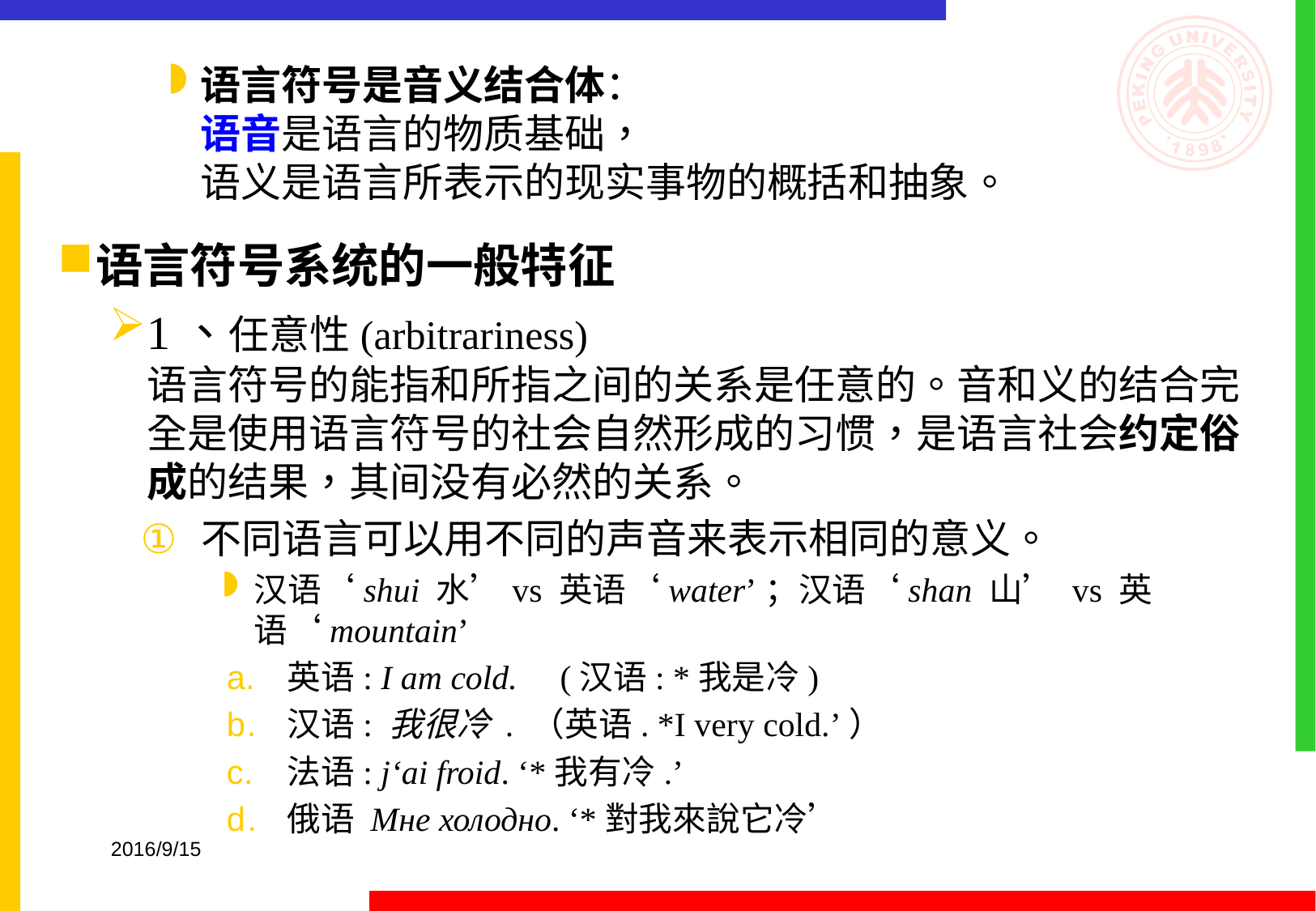

语言符号是音义结合体：
语音是语言的物质基础，
语义是语言所表示的现实事物的概括和抽象。
语言符号系统的一般特征
1、任意性(arbitrariness)
语言符号的能指和所指之间的关系是任意的。音和义的结合完全是使用语言符号的社会自然形成的习惯，是语言社会约定俗成的结果，其间没有必然的关系。
不同语言可以用不同的声音来表示相同的意义。
汉语‘shui 水’vs 英语‘water’；汉语‘shan 山’ vs 英语‘mountain’
英语: I am cold.     (汉语: *我是冷)
汉语: 我很冷 . （英语. *I very cold.’）
法语: j‘ai froid. ‘*我有冷.’
俄语 Мне холодно. ‘*對我來說它冷’

2016/9/15